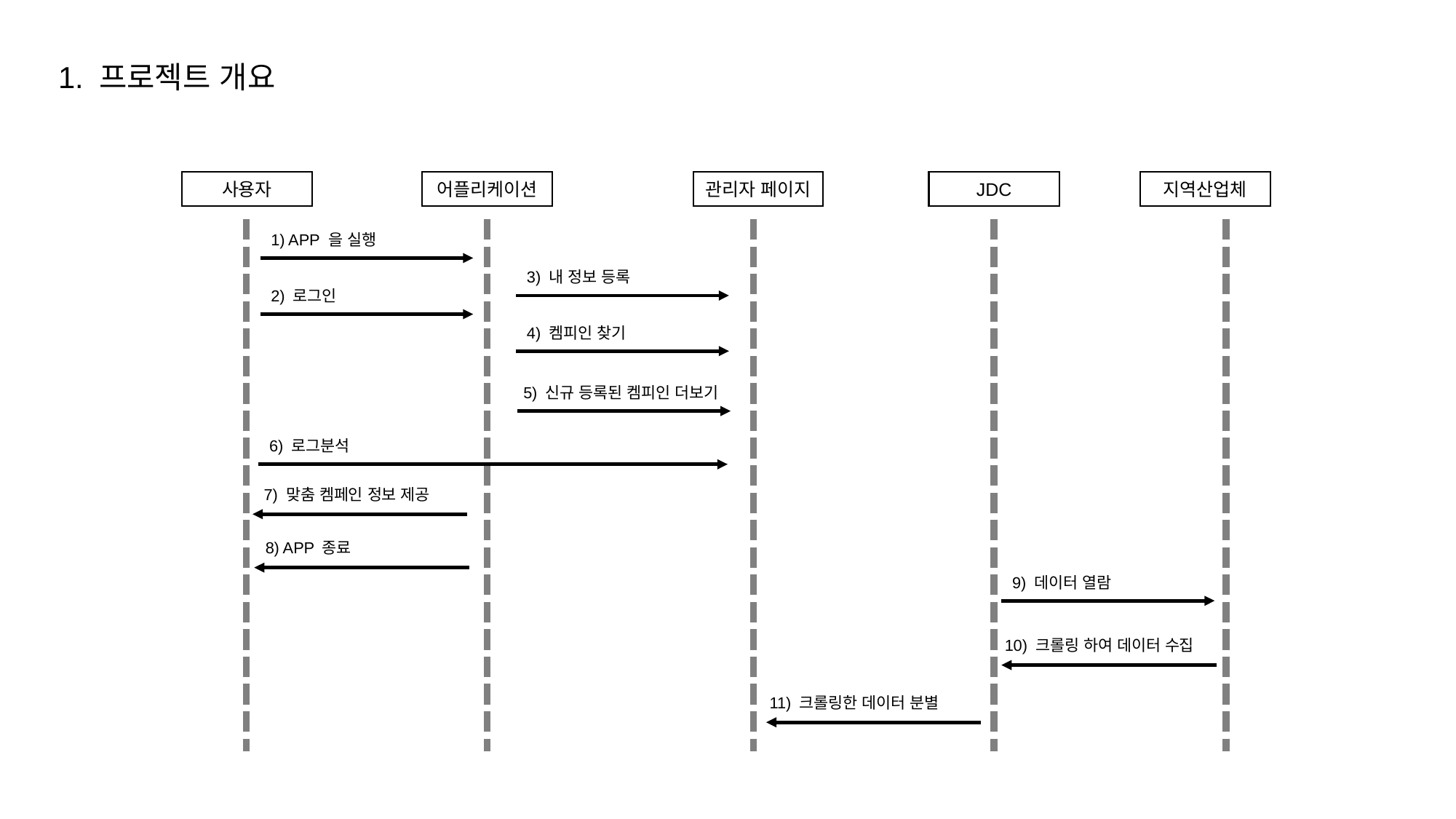

1. 프로젝트 개요
사용자
어플리케이션
관리자 페이지
JDC
지역산업체
1) APP 을 실행
3) 내 정보 등록
2) 로그인
4) 켐피인 찾기
5) 신규 등록된 켐피인 더보기
6) 로그분석
7) 맞춤 켐페인 정보 제공
8) APP 종료
9) 데이터 열람
10) 크롤링 하여 데이터 수집
11) 크롤링한 데이터 분별